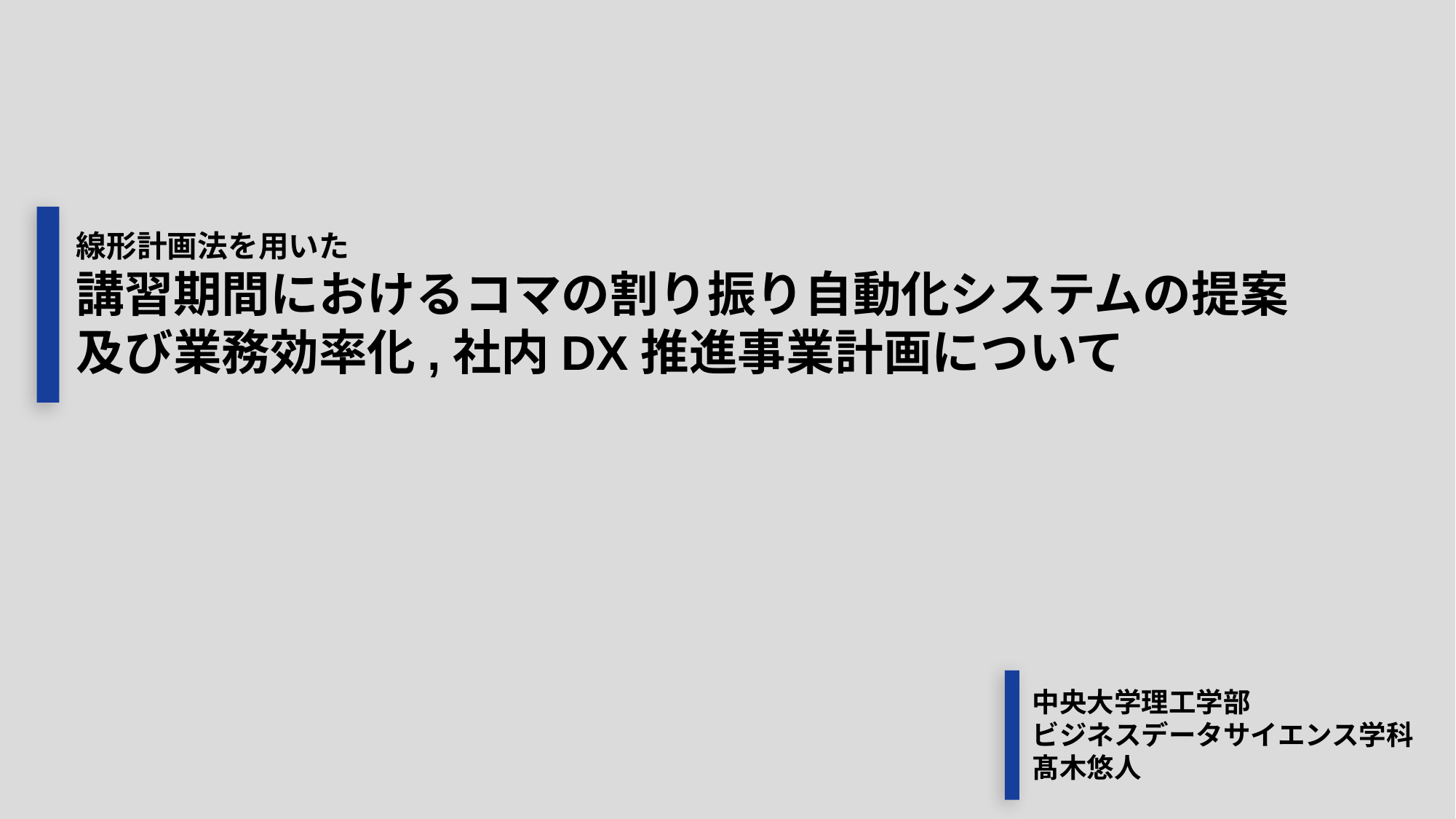

線形計画法を用いた
講習期間におけるコマの割り振り自動化システムの提案
及び業務効率化,社内DX推進事業計画について

中央大学理工学部
ビジネスデータサイエンス学科
髙木悠人